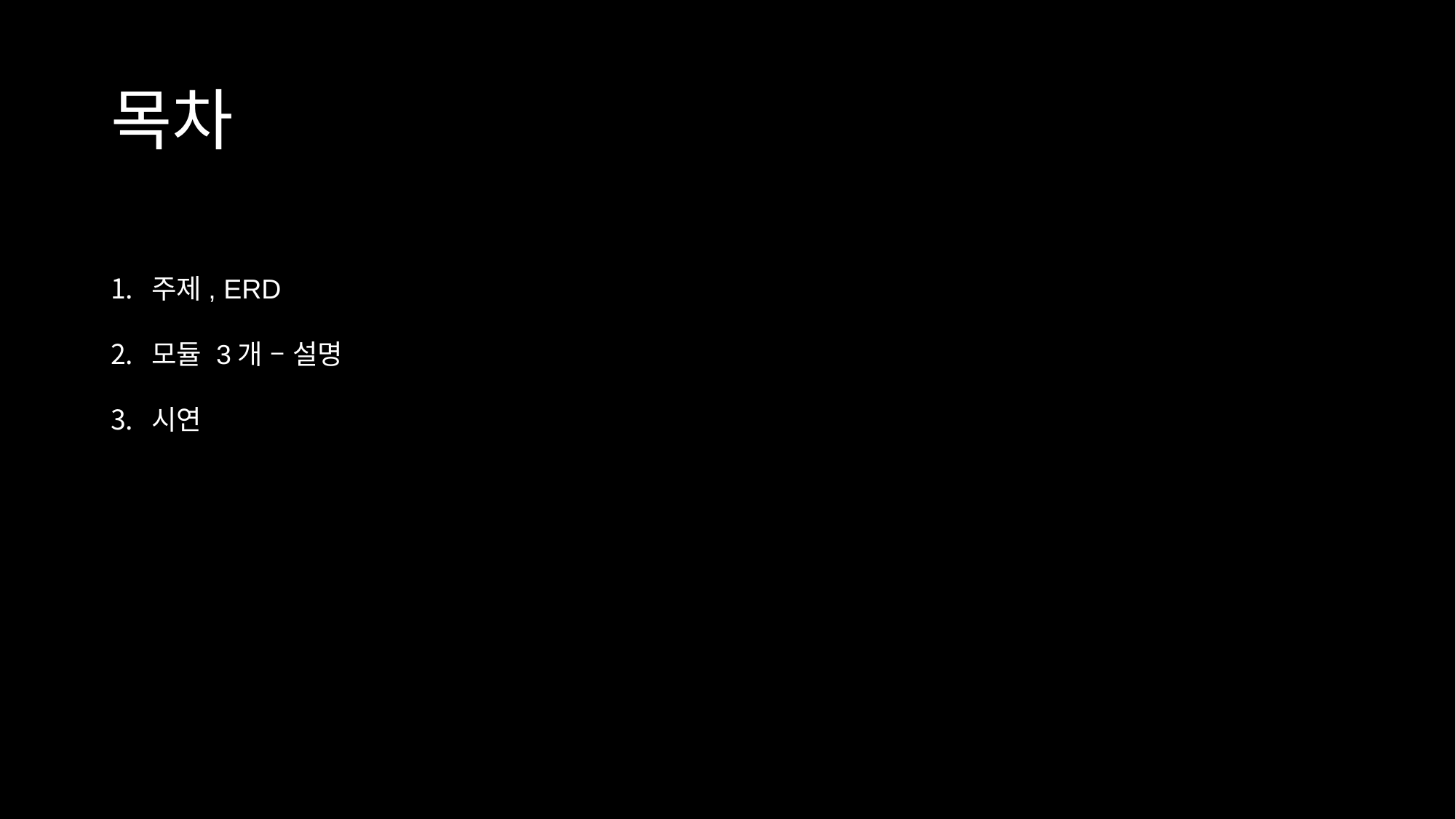

# 목차
주제, ERD

모듈 3개 – 설명

시연